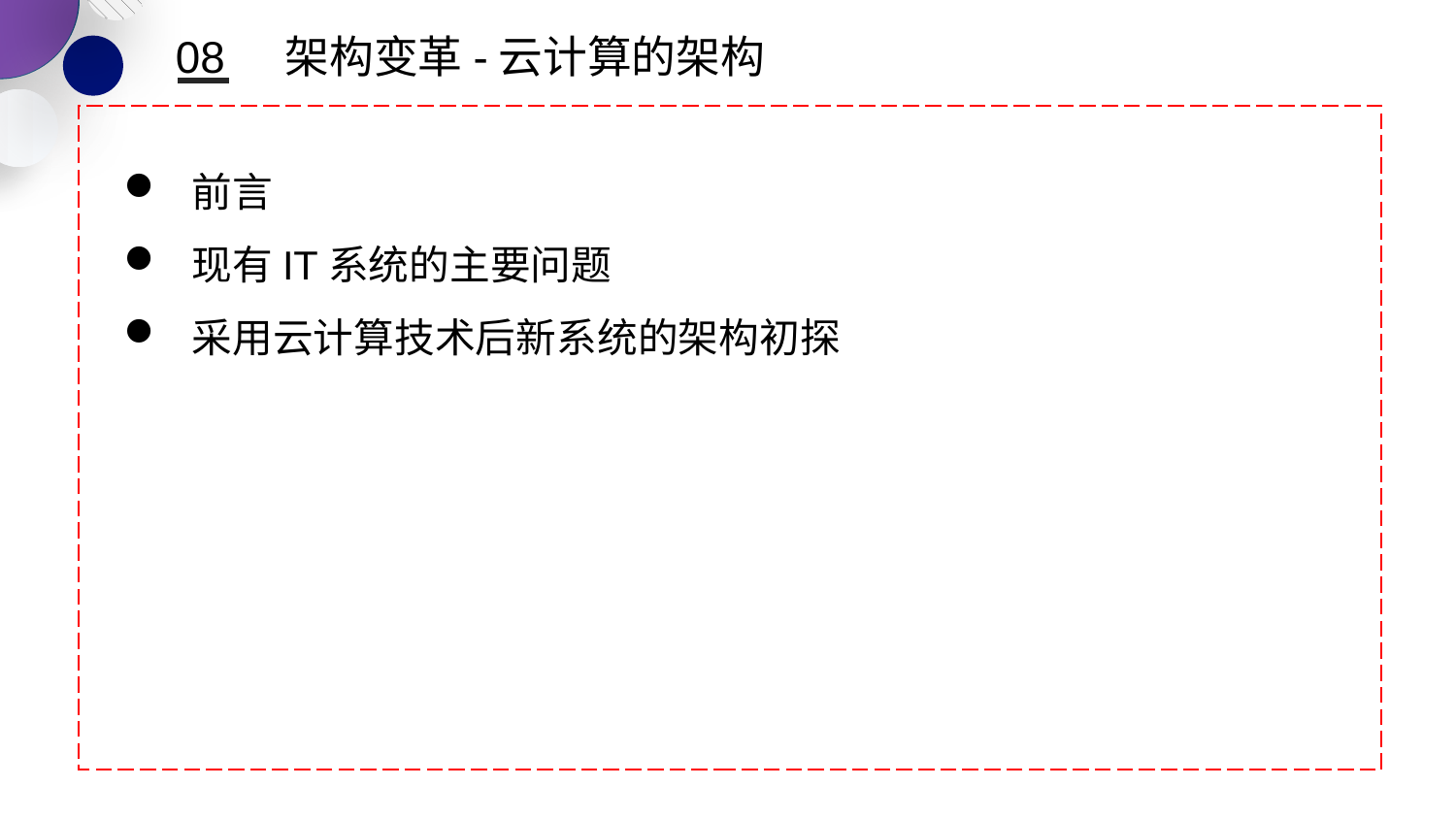

08    架构变革-云计算的架构

  前言
  现有IT系统的主要问题
  采用云计算技术后新系统的架构初探